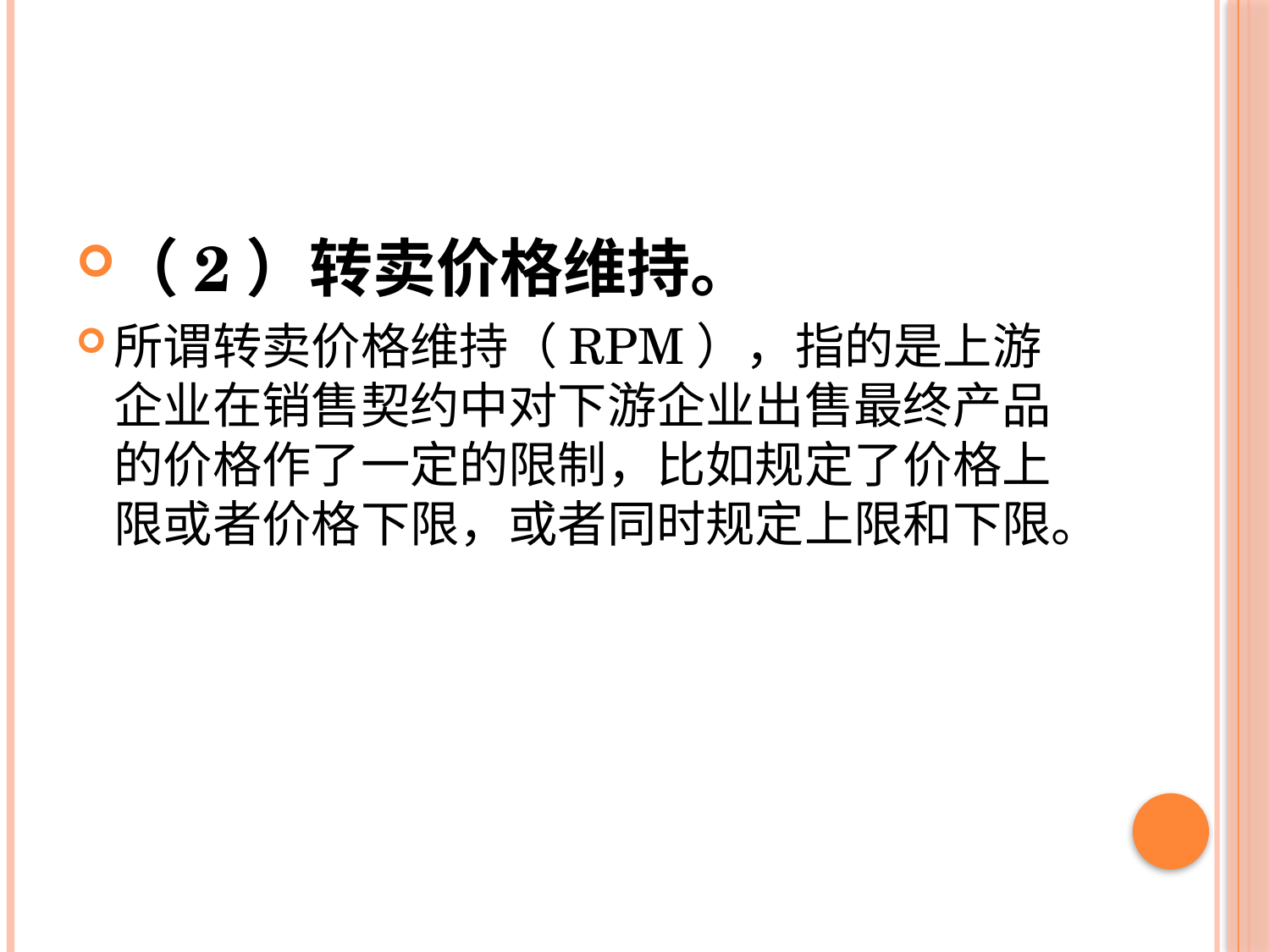

#
（2）转卖价格维持。
所谓转卖价格维持（RPM），指的是上游企业在销售契约中对下游企业出售最终产品的价格作了一定的限制，比如规定了价格上限或者价格下限，或者同时规定上限和下限。